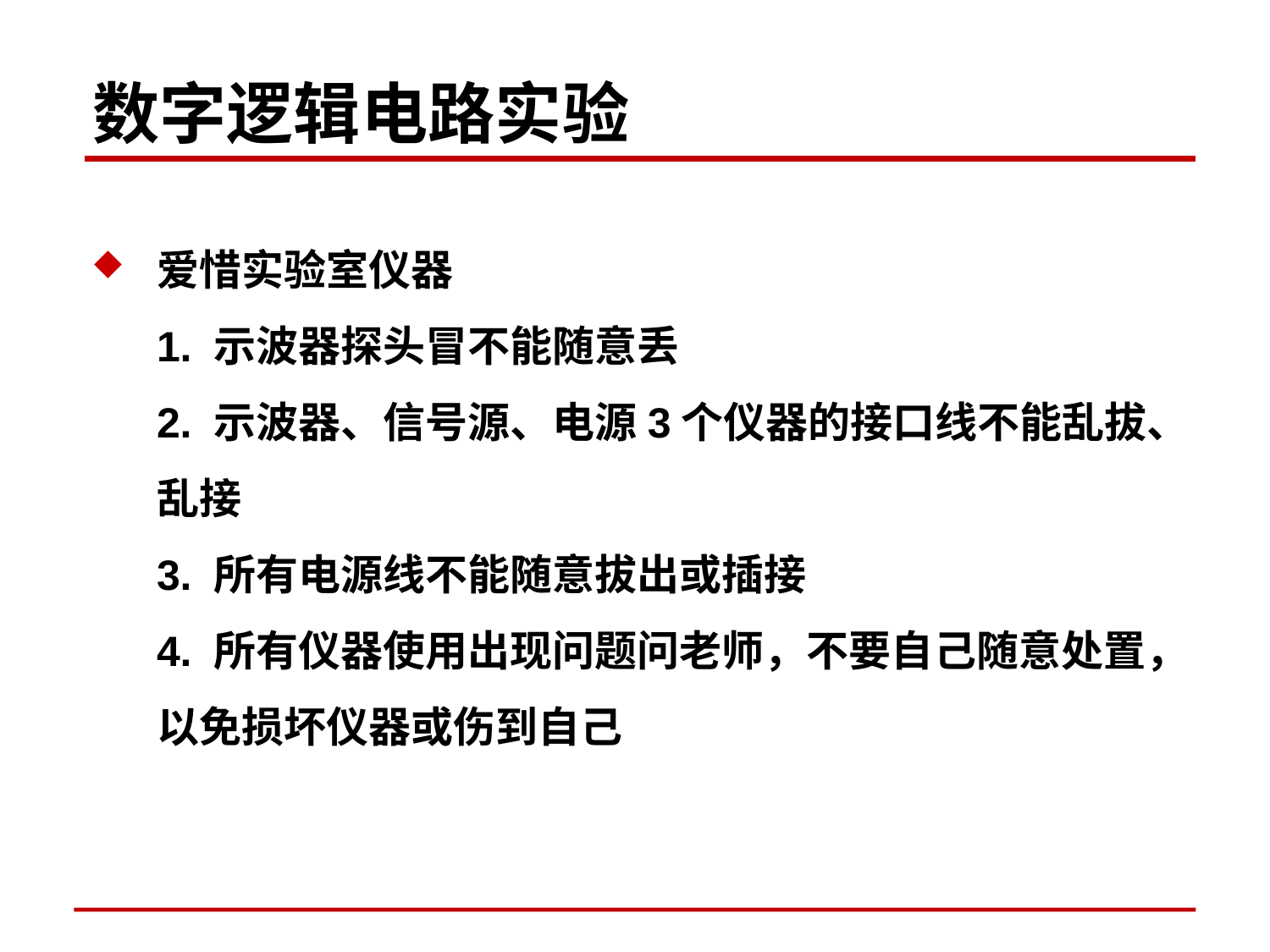

# 数字逻辑电路实验
爱惜实验室仪器
1. 示波器探头冒不能随意丢
2. 示波器、信号源、电源3个仪器的接口线不能乱拔、乱接
3. 所有电源线不能随意拔出或插接
4. 所有仪器使用出现问题问老师，不要自己随意处置，以免损坏仪器或伤到自己